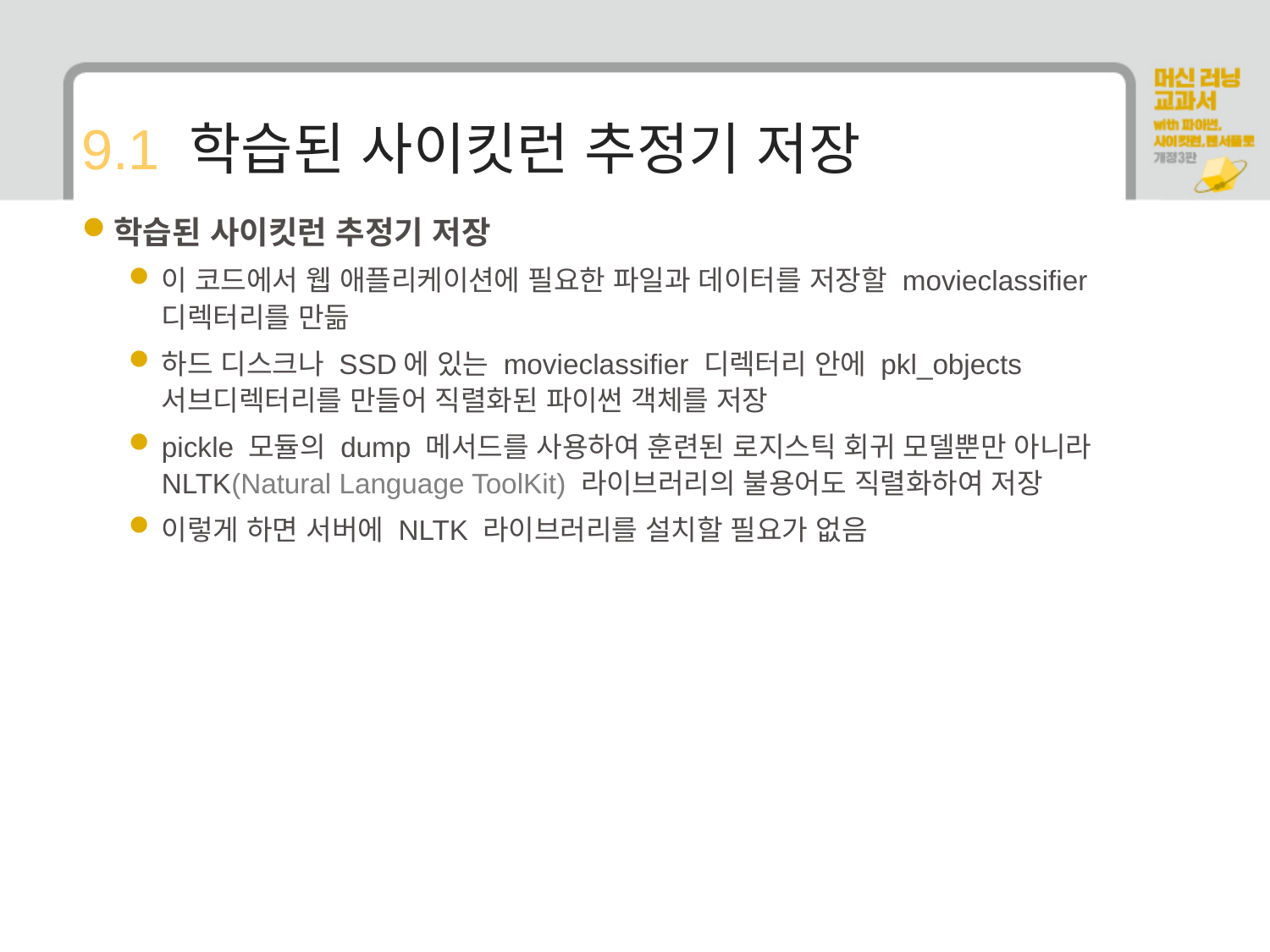

# 9.1 학습된 사이킷런 추정기 저장
학습된 사이킷런 추정기 저장
이 코드에서 웹 애플리케이션에 필요한 파일과 데이터를 저장할 movieclassifier 디렉터리를 만듦
하드 디스크나 SSD에 있는 movieclassifier 디렉터리 안에 pkl_objects 서브디렉터리를 만들어 직렬화된 파이썬 객체를 저장
pickle 모듈의 dump 메서드를 사용하여 훈련된 로지스틱 회귀 모델뿐만 아니라 NLTK(Natural Language ToolKit) 라이브러리의 불용어도 직렬화하여 저장
이렇게 하면 서버에 NLTK 라이브러리를 설치할 필요가 없음